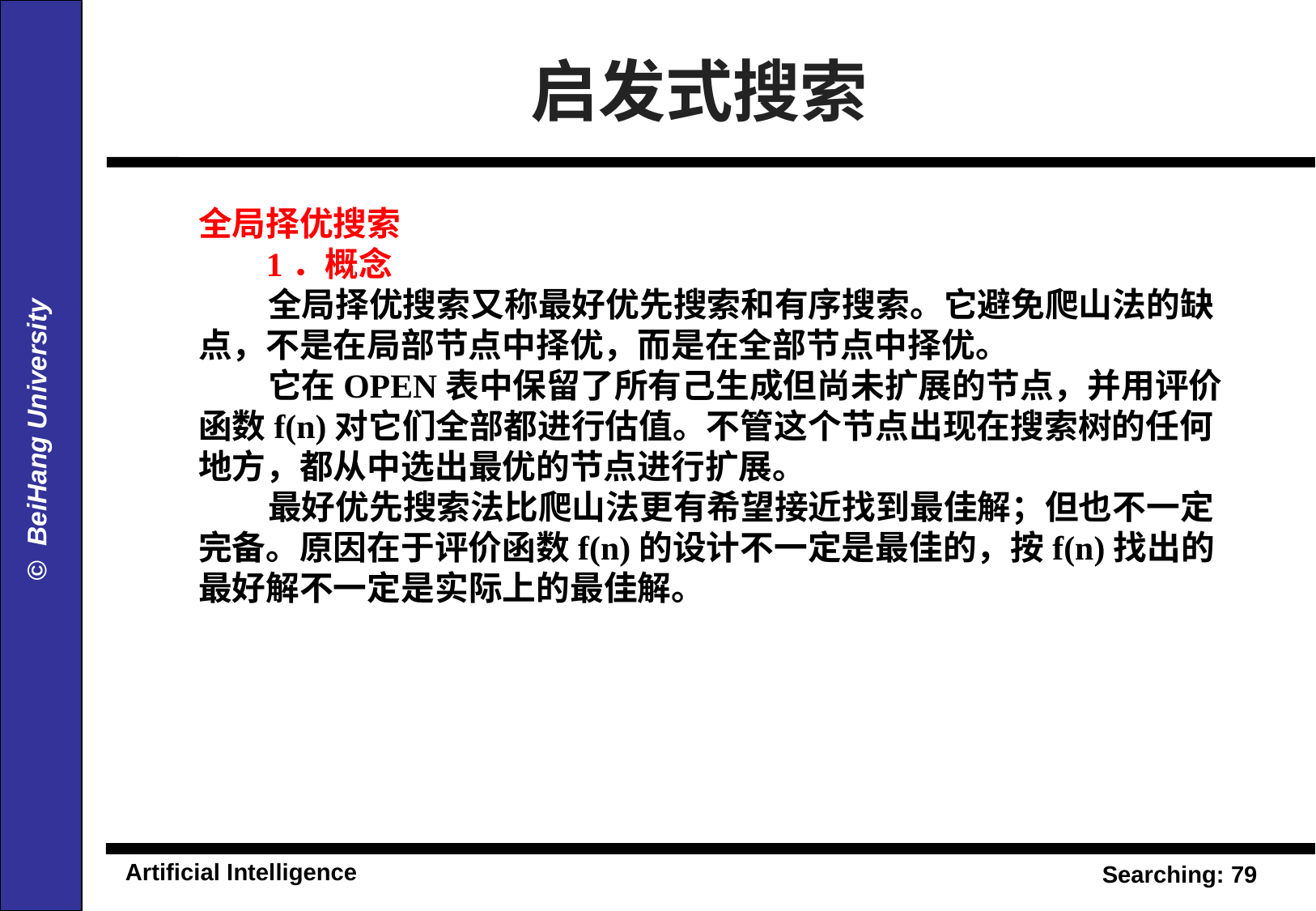

启发式搜索
全局择优搜索
        1．概念
        全局择优搜索又称最好优先搜索和有序搜索。它避免爬山法的缺点，不是在局部节点中择优，而是在全部节点中择优。
        它在OPEN表中保留了所有己生成但尚未扩展的节点，并用评价函数f(n)对它们全部都进行估值。不管这个节点出现在搜索树的任何地方，都从中选出最优的节点进行扩展。
        最好优先搜索法比爬山法更有希望接近找到最佳解；但也不一定完备。原因在于评价函数f(n)的设计不一定是最佳的，按f(n)找出的最好解不一定是实际上的最佳解。